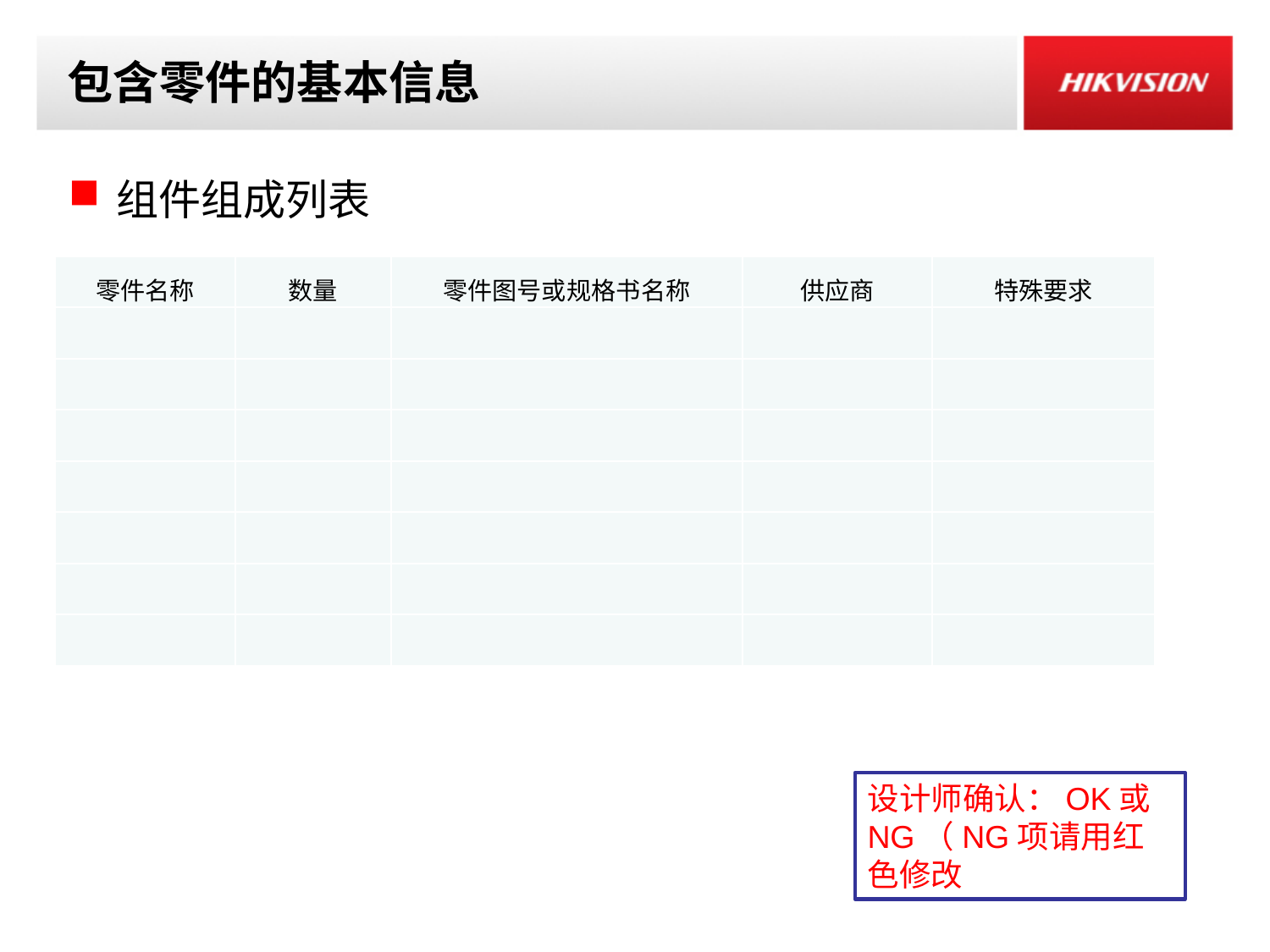

# 包含零件的基本信息
组件组成列表

| 零件名称 | 数量 | 零件图号或规格书名称 | 供应商 | 特殊要求 |
| --- | --- | --- | --- | --- |
|  |  |  |  |  |
|  |  |  |  |  |
|  |  |  |  |  |
|  |  |  |  |  |
|  |  |  |  |  |
|  |  |  |  |  |
|  |  |  |  |  |
设计师确认：OK或NG（NG项请用红色修改